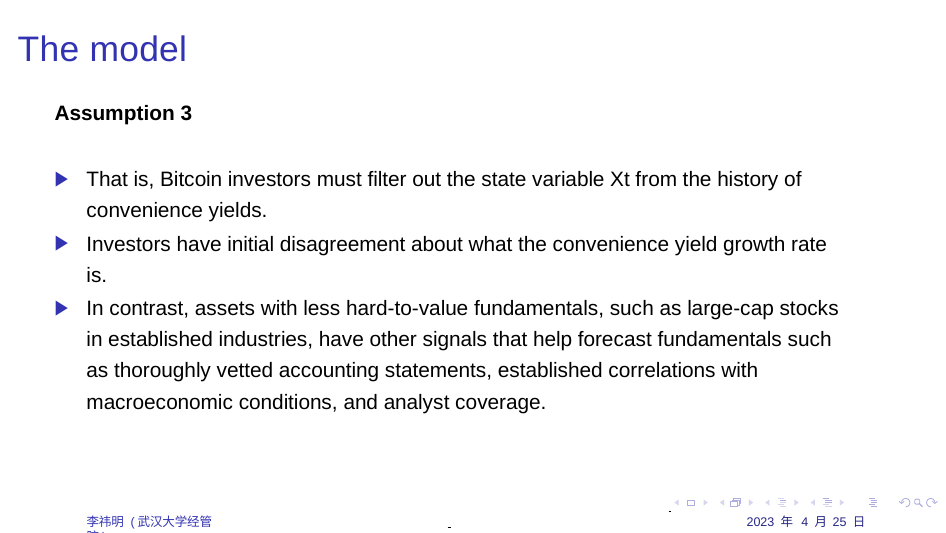

# The model
Assumption 3

That is, Bitcoin investors must filter out the state variable Xt from the history of convenience yields.
Investors have initial disagreement about what the convenience yield growth rate is.
In contrast, assets with less hard-to-value fundamentals, such as large-cap stocks in established industries, have other signals that help forecast fundamentals such as thoroughly vetted accounting statements, established correlations with macroeconomic conditions, and analyst coverage.

2023 年  4 月 25 日	20 / 63
李祎明 (武汉大学经管院)